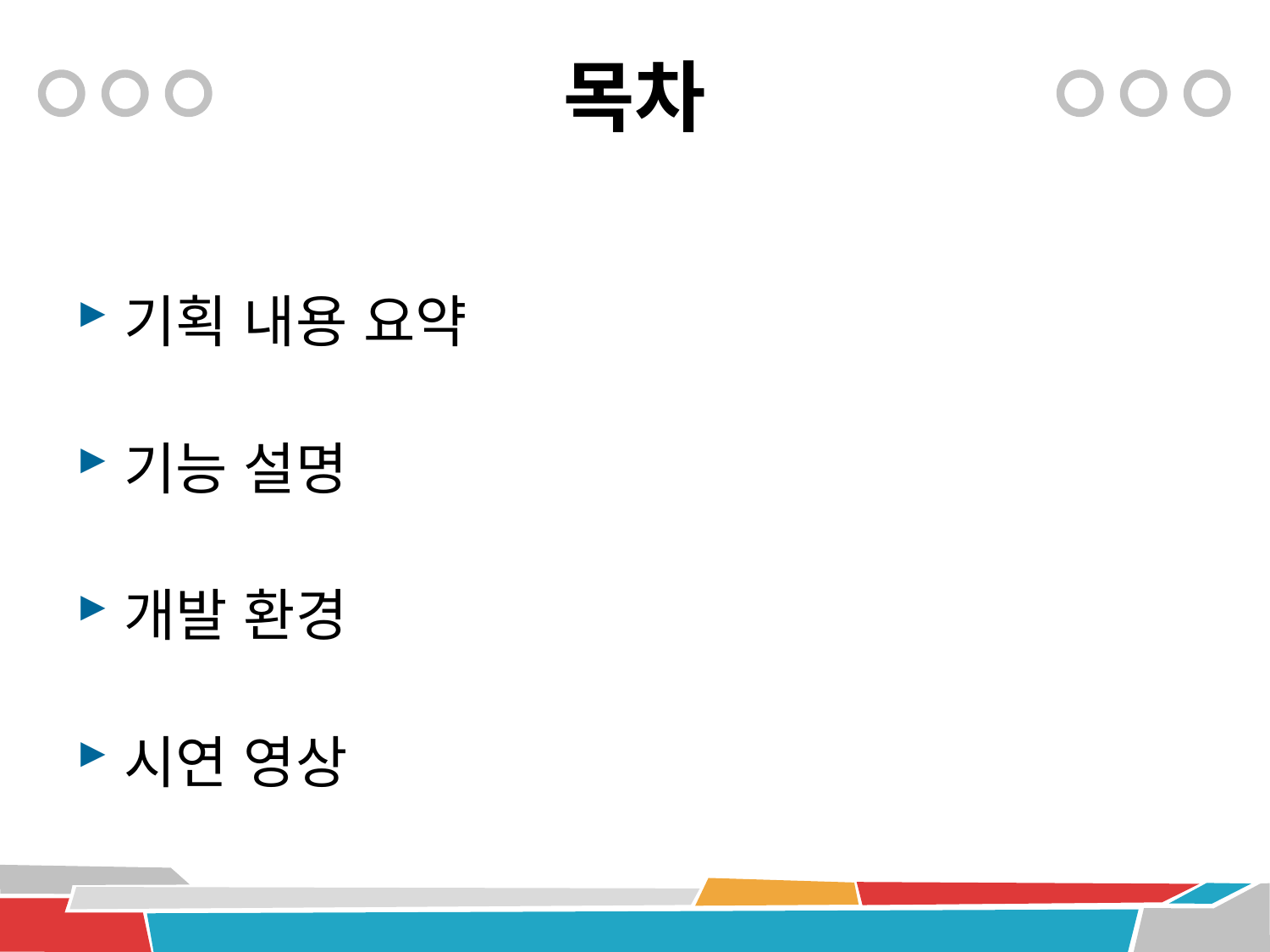

# 목차
기획 내용 요약
기능 설명
개발 환경
시연 영상